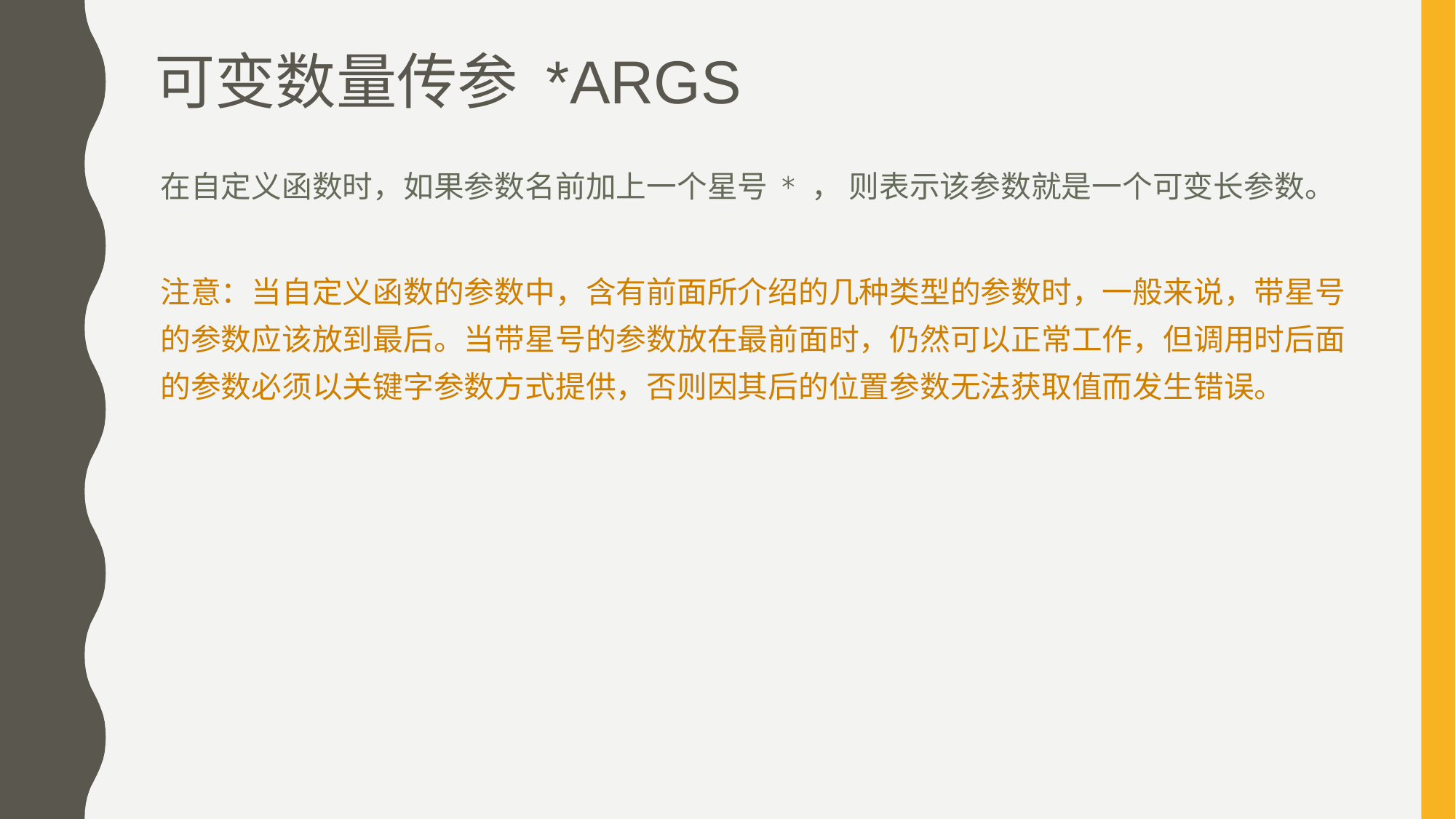

# 可变数量传参 *args
在自定义函数时，如果参数名前加上一个星号 * ， 则表示该参数就是一个可变长参数。

注意：当自定义函数的参数中，含有前面所介绍的几种类型的参数时，一般来说，带星号的参数应该放到最后。当带星号的参数放在最前面时，仍然可以正常工作，但调用时后面的参数必须以关键字参数方式提供，否则因其后的位置参数无法获取值而发生错误。